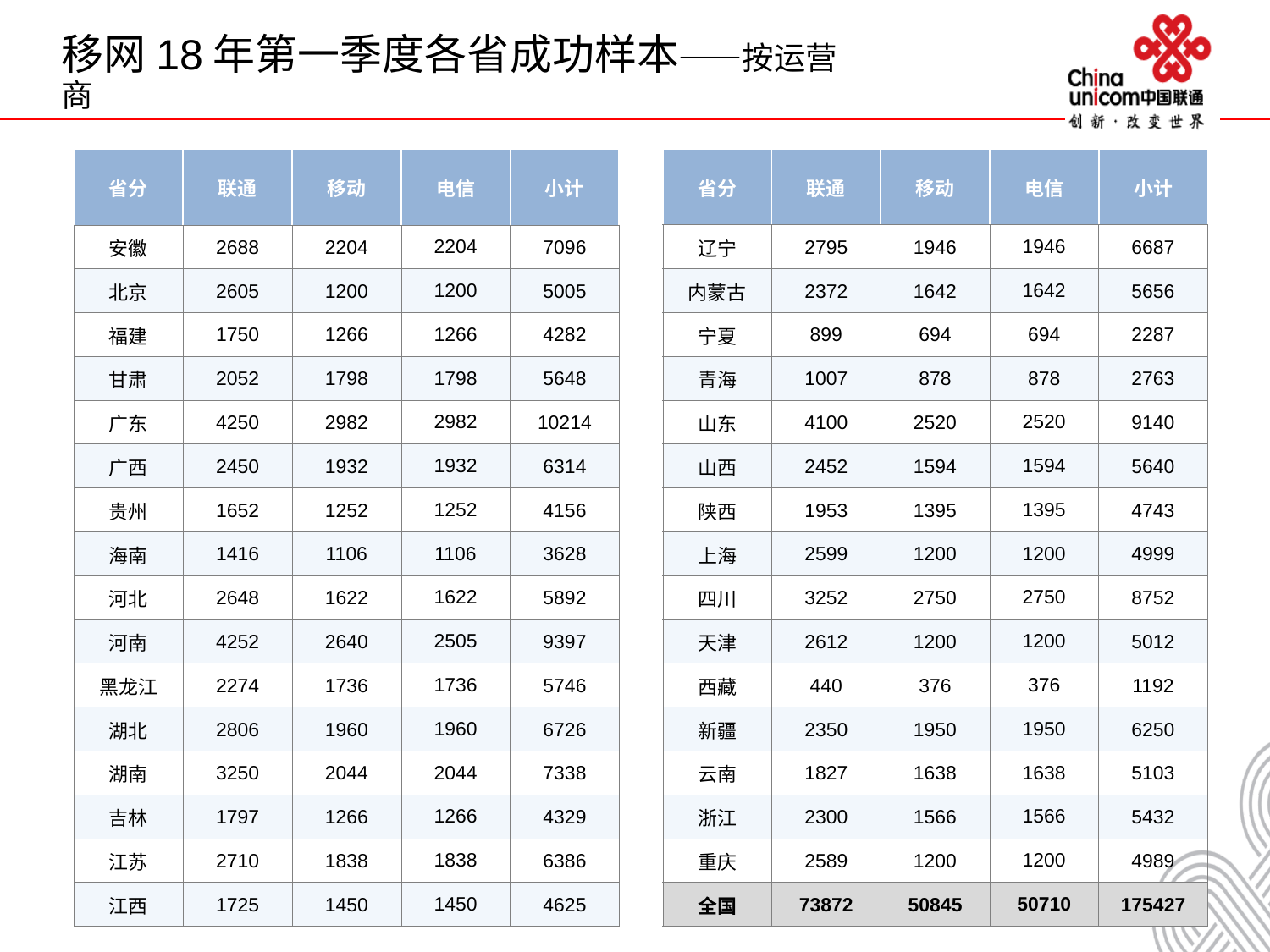

# 移网18年第一季度各省成功样本——按运营商
| 省分 | 联通 | 移动 | 电信 | 小计 |
| --- | --- | --- | --- | --- |
| 辽宁 | 2795 | 1946 | 1946 | 6687 |
| 内蒙古 | 2372 | 1642 | 1642 | 5656 |
| 宁夏 | 899 | 694 | 694 | 2287 |
| 青海 | 1007 | 878 | 878 | 2763 |
| 山东 | 4100 | 2520 | 2520 | 9140 |
| 山西 | 2452 | 1594 | 1594 | 5640 |
| 陕西 | 1953 | 1395 | 1395 | 4743 |
| 上海 | 2599 | 1200 | 1200 | 4999 |
| 四川 | 3252 | 2750 | 2750 | 8752 |
| 天津 | 2612 | 1200 | 1200 | 5012 |
| 西藏 | 440 | 376 | 376 | 1192 |
| 新疆 | 2350 | 1950 | 1950 | 6250 |
| 云南 | 1827 | 1638 | 1638 | 5103 |
| 浙江 | 2300 | 1566 | 1566 | 5432 |
| 重庆 | 2589 | 1200 | 1200 | 4989 |
| 全国 | 73872 | 50845 | 50710 | 175427 |
| 省分 | 联通 | 移动 | 电信 | 小计 |
| --- | --- | --- | --- | --- |
| 安徽 | 2688 | 2204 | 2204 | 7096 |
| 北京 | 2605 | 1200 | 1200 | 5005 |
| 福建 | 1750 | 1266 | 1266 | 4282 |
| 甘肃 | 2052 | 1798 | 1798 | 5648 |
| 广东 | 4250 | 2982 | 2982 | 10214 |
| 广西 | 2450 | 1932 | 1932 | 6314 |
| 贵州 | 1652 | 1252 | 1252 | 4156 |
| 海南 | 1416 | 1106 | 1106 | 3628 |
| 河北 | 2648 | 1622 | 1622 | 5892 |
| 河南 | 4252 | 2640 | 2505 | 9397 |
| 黑龙江 | 2274 | 1736 | 1736 | 5746 |
| 湖北 | 2806 | 1960 | 1960 | 6726 |
| 湖南 | 3250 | 2044 | 2044 | 7338 |
| 吉林 | 1797 | 1266 | 1266 | 4329 |
| 江苏 | 2710 | 1838 | 1838 | 6386 |
| 江西 | 1725 | 1450 | 1450 | 4625 |